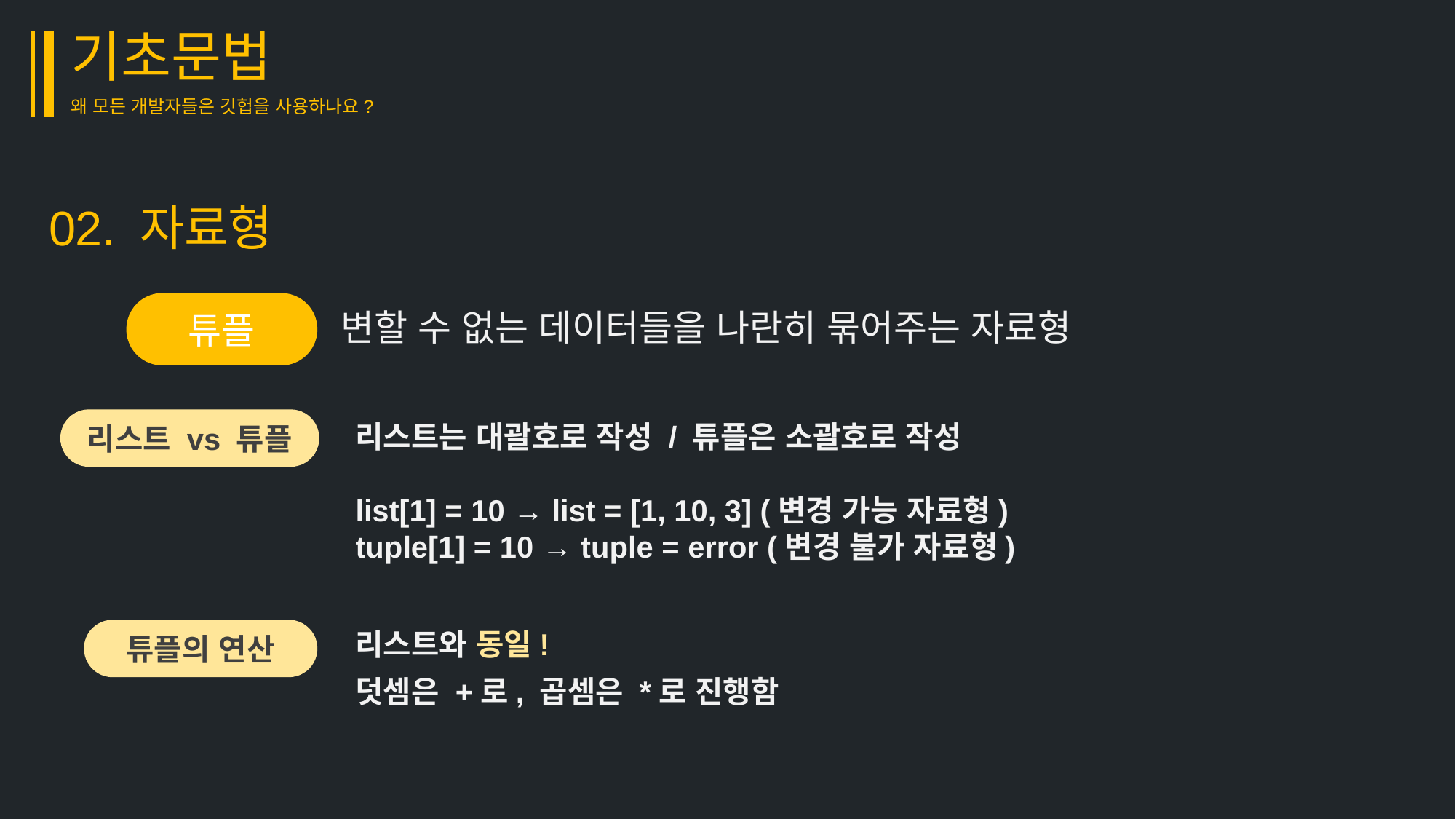

기초문법

왜 모든 개발자들은 깃헙을 사용하나요?
02. 자료형
튜플
변할 수 없는 데이터들을 나란히 묶어주는 자료형
튜플
리스트 vs 튜플
리스트는 대괄호로 작성 / 튜플은 소괄호로 작성
list[1] = 10 → list = [1, 10, 3] (변경 가능 자료형)
tuple[1] = 10 → tuple = error (변경 불가 자료형)
튜플의 연산
리스트와 동일!
덧셈은 +로, 곱셈은 *로 진행함